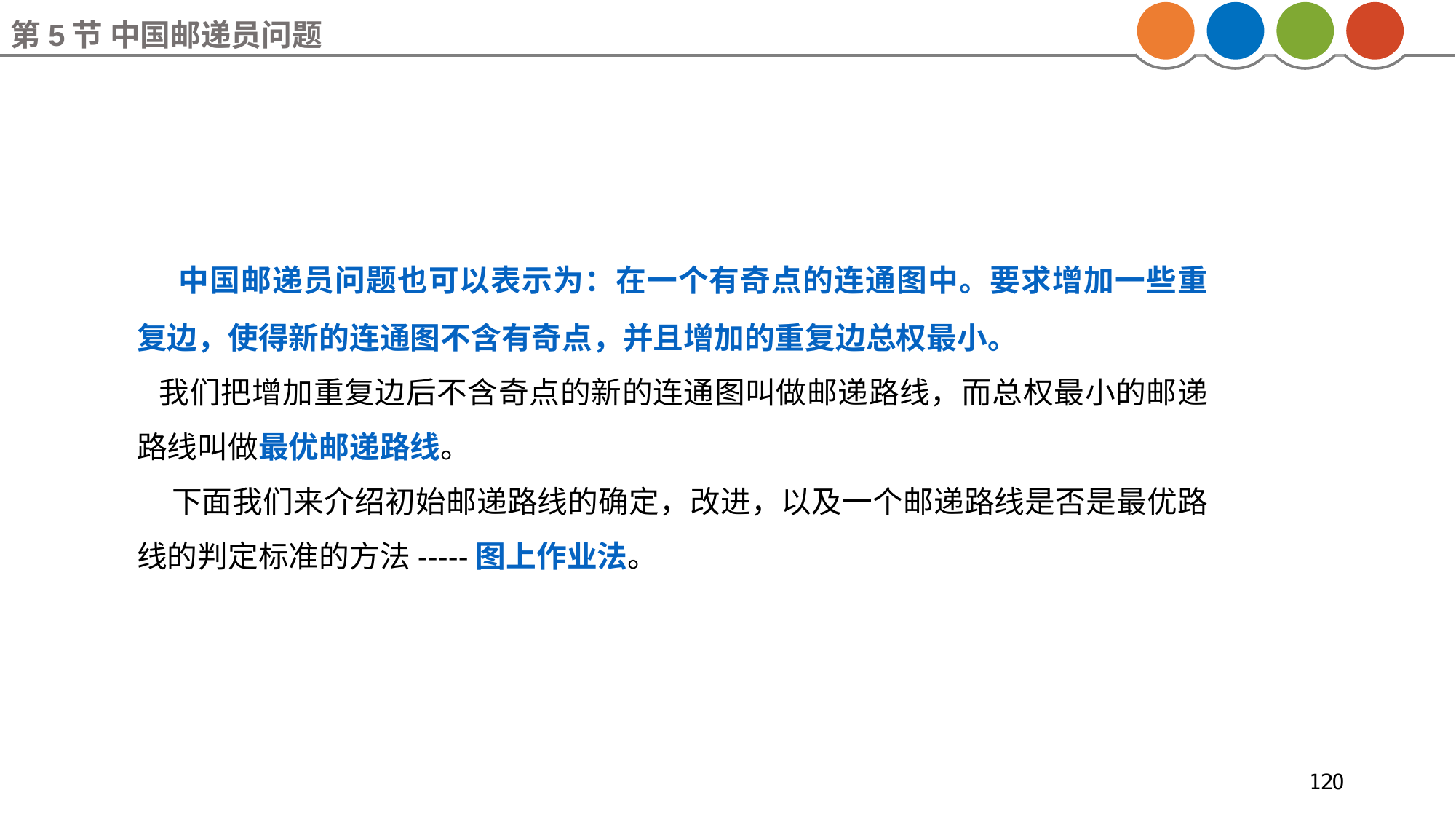

第5节 中国邮递员问题
   中国邮递员问题也可以表示为：在一个有奇点的连通图中。要求增加一些重复边，使得新的连通图不含有奇点，并且增加的重复边总权最小。
  我们把增加重复边后不含奇点的新的连通图叫做邮递路线，而总权最小的邮递路线叫做最优邮递路线。
    下面我们来介绍初始邮递路线的确定，改进，以及一个邮递路线是否是最优路线的判定标准的方法-----图上作业法。
120